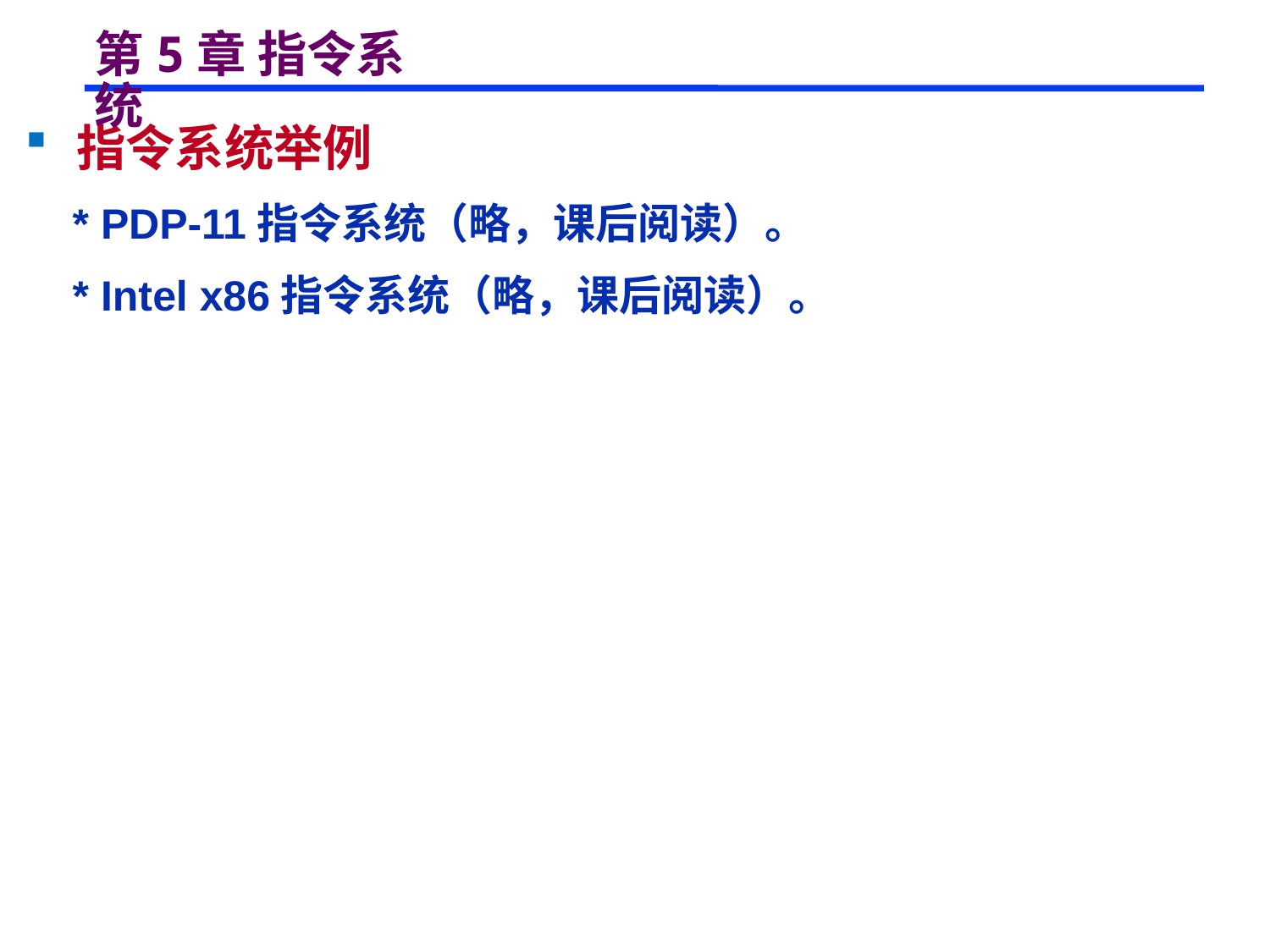

# 第5章 指令系统
 指令系统举例
    * PDP-11指令系统（略，课后阅读）。
    * Intel x86指令系统（略，课后阅读）。